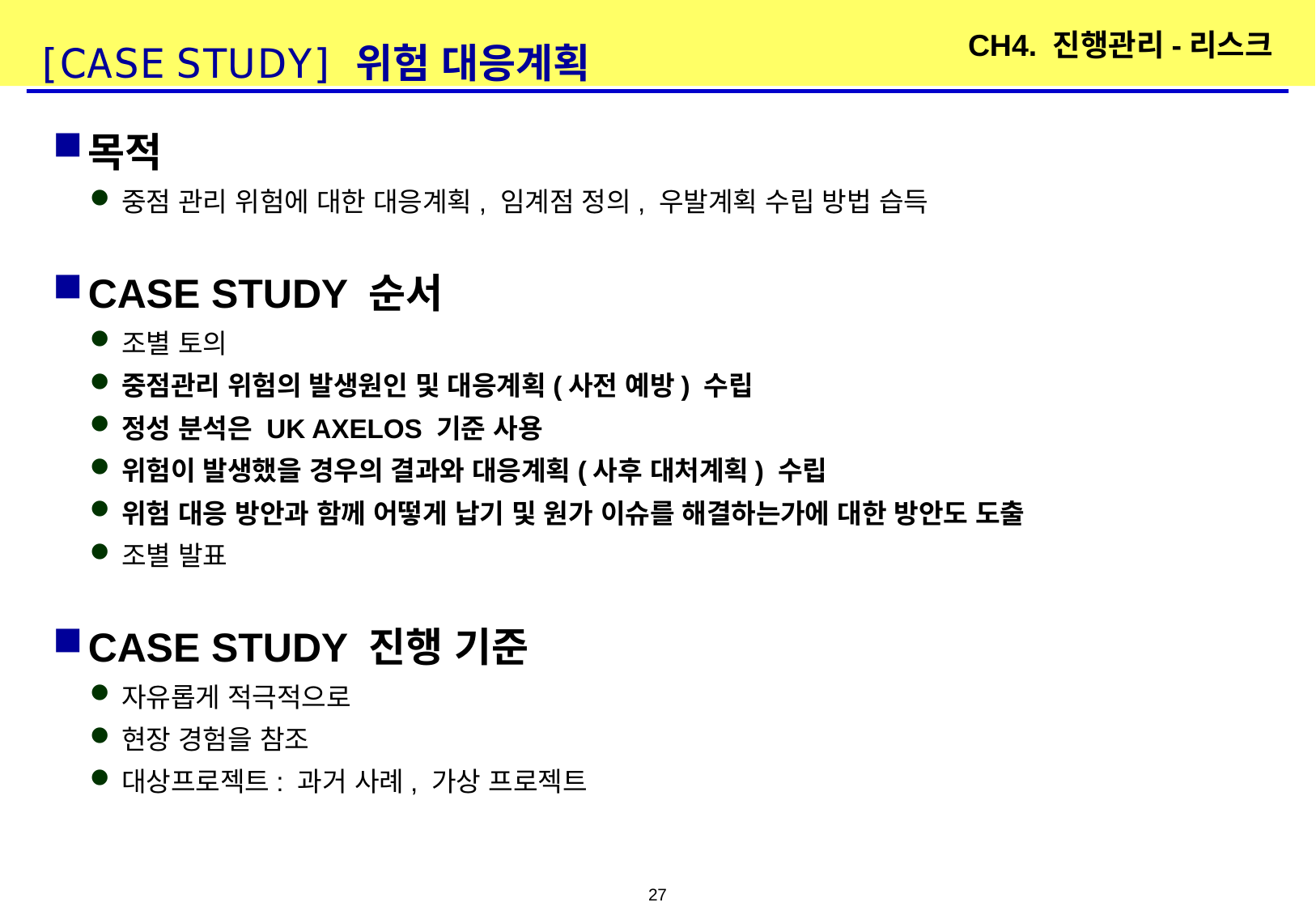

CH4. 진행관리-리스크
# [CASE STUDY] 위험 대응계획
목적
중점 관리 위험에 대한 대응계획, 임계점 정의, 우발계획 수립 방법 습득

CASE STUDY 순서
조별 토의
중점관리 위험의 발생원인 및 대응계획(사전 예방) 수립
정성 분석은 UK AXELOS 기준 사용
위험이 발생했을 경우의 결과와 대응계획(사후 대처계획) 수립
위험 대응 방안과 함께 어떻게 납기 및 원가 이슈를 해결하는가에 대한 방안도 도출
조별 발표

CASE STUDY 진행 기준
자유롭게 적극적으로
현장 경험을 참조
대상프로젝트: 과거 사례, 가상 프로젝트